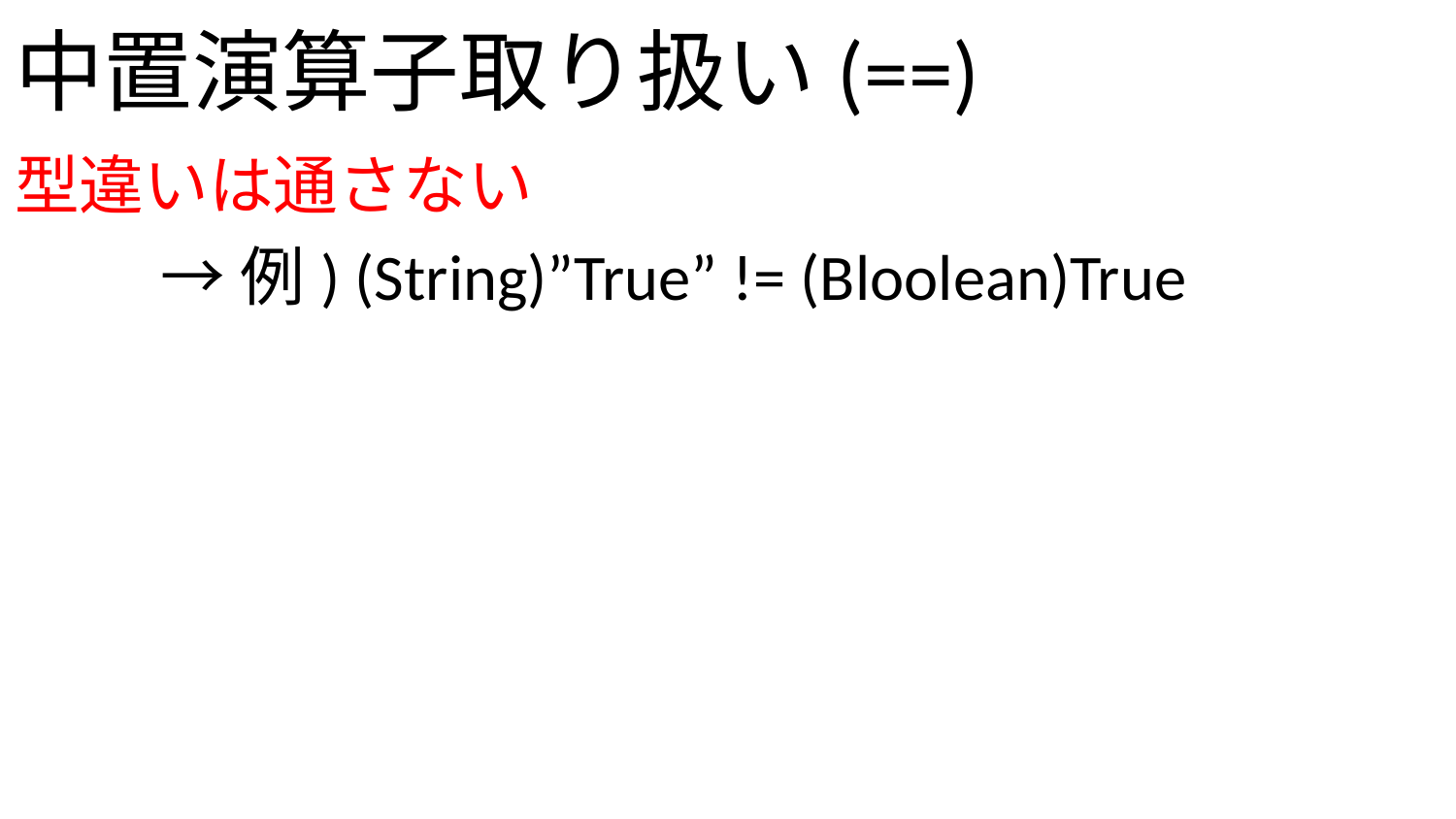

# 中置演算子取り扱い(==)
型違いは通さない
	→例) (String)”True” != (Bloolean)True